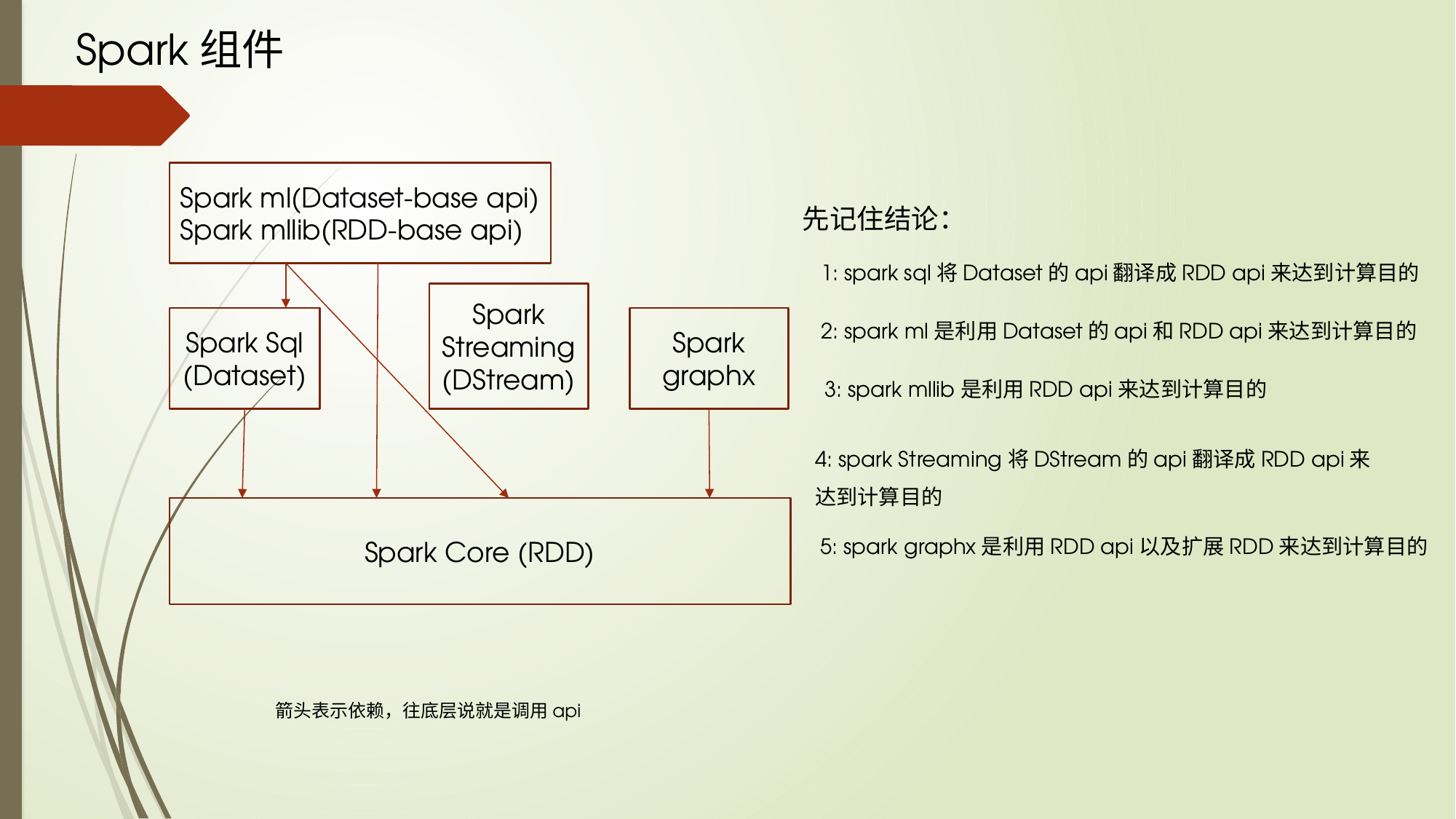

Spark组件
Spark ml(Dataset-base api)
Spark mllib(RDD-base api)
先记住结论：
1: spark sql将Dataset的api翻译成RDD api来达到计算目的
Spark Streaming
(DStream)
Spark Sql
(Dataset)
Spark graphx
2: spark ml是利用Dataset的api和RDD api来达到计算目的
3: spark mllib是利用RDD api来达到计算目的
4: spark Streaming将DStream的api翻译成RDD api来
达到计算目的
Spark Core (RDD)
5: spark graphx是利用RDD api以及扩展RDD来达到计算目的
箭头表示依赖，往底层说就是调用api